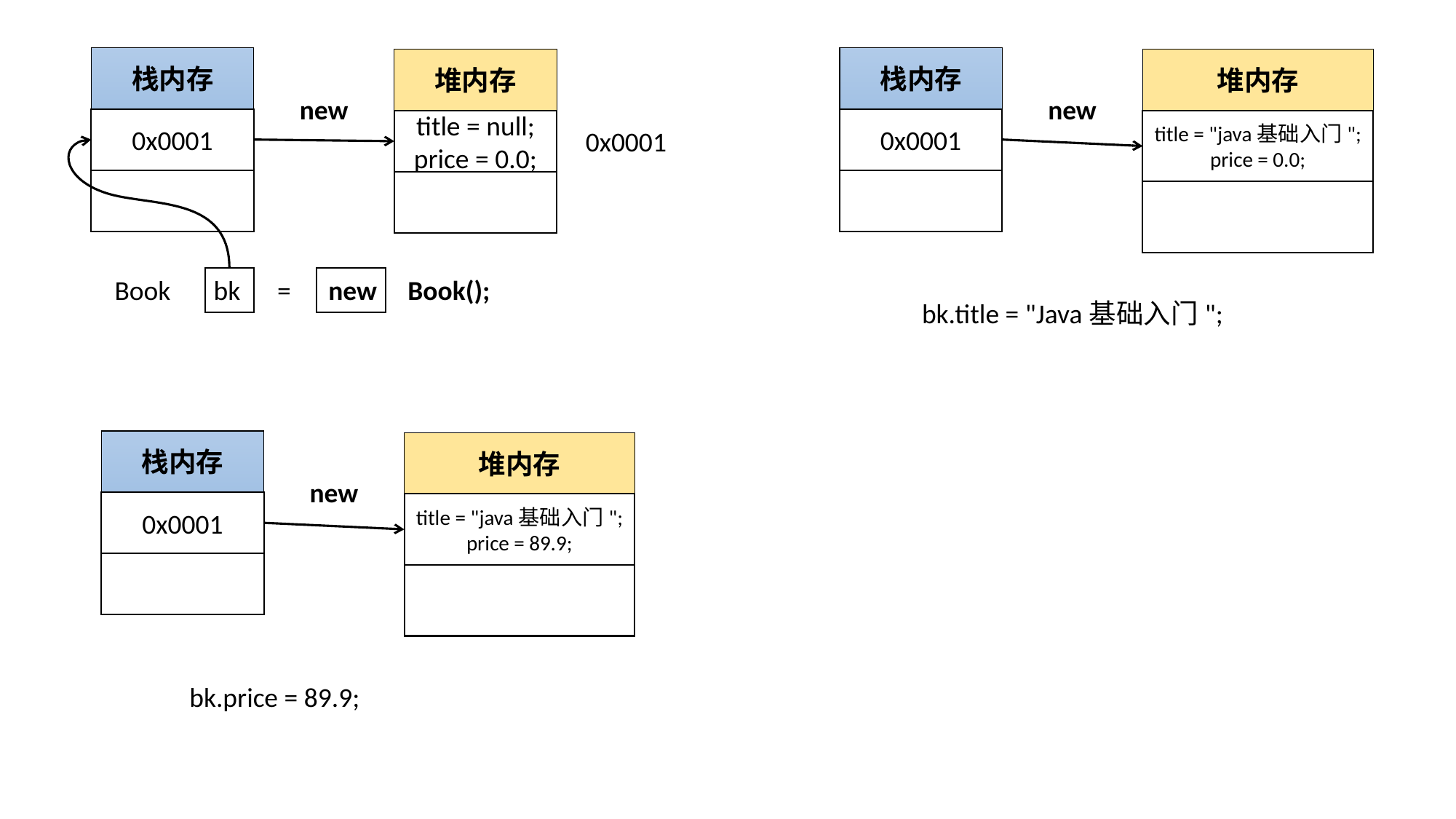

栈内存
栈内存
堆内存
堆内存
new
new
0x0001
0x0001
title = null;
price = 0.0;
title = "java基础入门";
price = 0.0;
0x0001

Book       bk      =      new     Book();

bk.title = "Java基础入门";
栈内存
堆内存
new
0x0001
title = "java基础入门";
price = 89.9;

bk.price = 89.9;